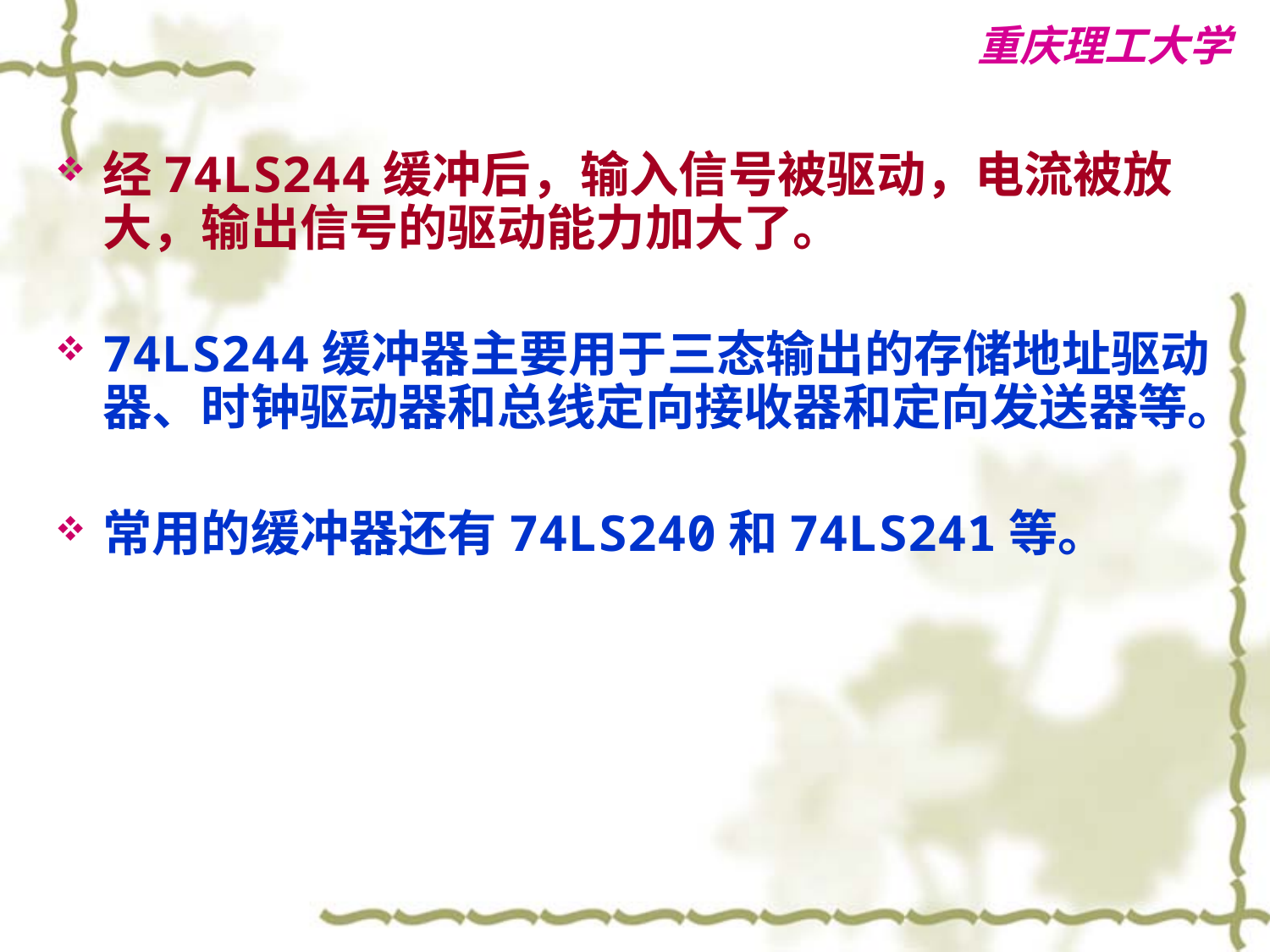

经74LS244缓冲后，输入信号被驱动，电流被放大，输出信号的驱动能力加大了。

74LS244缓冲器主要用于三态输出的存储地址驱动器、时钟驱动器和总线定向接收器和定向发送器等。

常用的缓冲器还有74LS240和74LS241等。